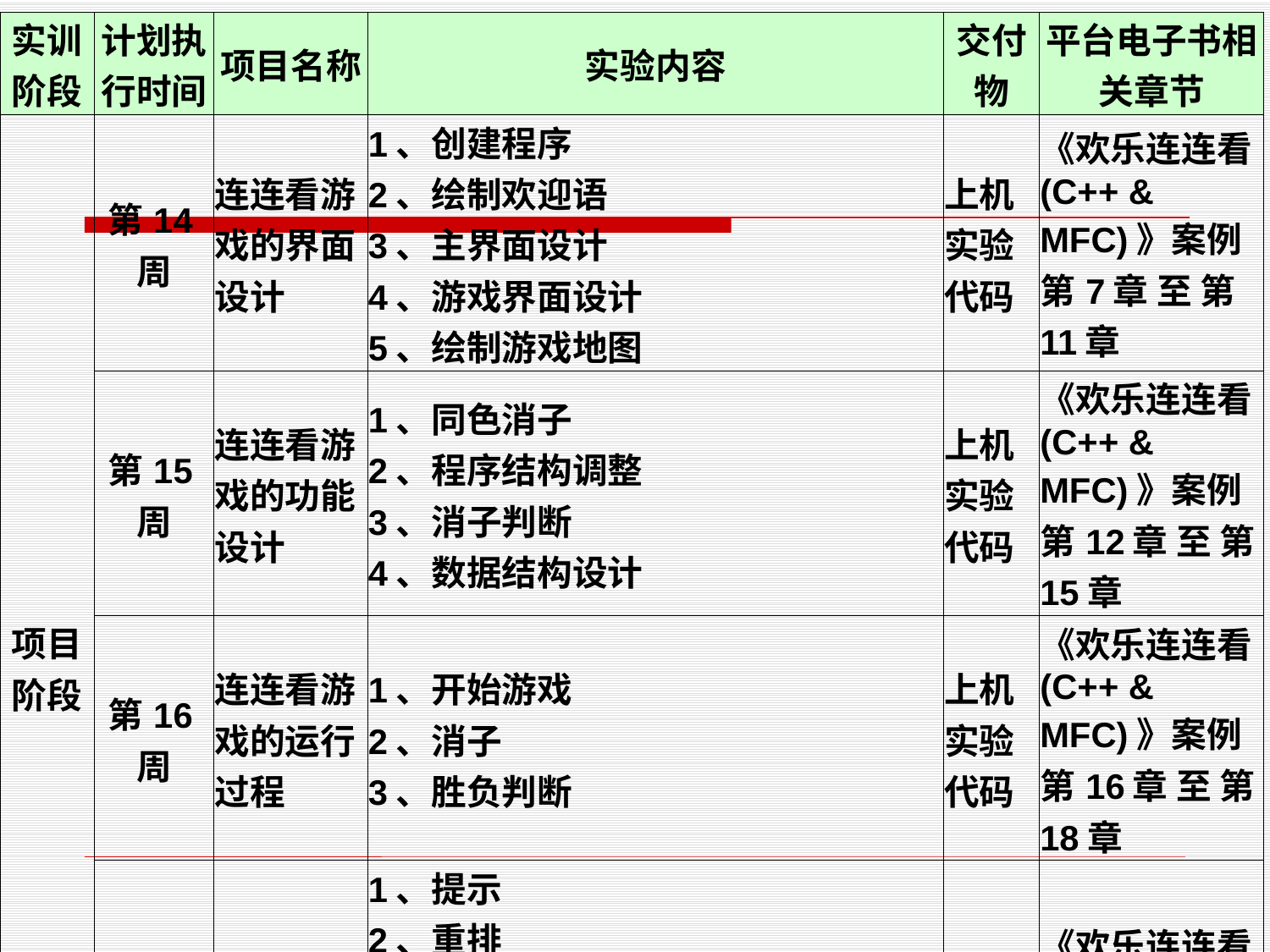

| 实训阶段 | 计划执行时间 | 项目名称 | 实验内容 | 交付物 | 平台电子书相关章节 |
| --- | --- | --- | --- | --- | --- |
| 项目阶段 | 第14周 | 连连看游戏的界面设计 | 1、创建程序 2、绘制欢迎语 3、主界面设计 4、游戏界面设计 5、绘制游戏地图 | 上机实验代码 | 《欢乐连连看(C++ & MFC)》案例 第7章 至 第11章 |
|  | 第15周 | 连连看游戏的功能设计 | 1、同色消子 2、程序结构调整 3、消子判断 4、数据结构设计 | 上机实验代码 | 《欢乐连连看(C++ & MFC)》案例 第12章 至 第15章 |
|  | 第16周 | 连连看游戏的运行过程 | 1、开始游戏 2、消子 3、胜负判断 | 上机实验代码 | 《欢乐连连看(C++ & MFC)》案例 第16章 至 第18章 |
|  | 第17周 | 连连看游戏的扩展功能 | 1、提示 2、重排 3、计时 4、帮助 5、休闲模式 6、排行榜 7、设计主题 | 上机实验代码 | 《欢乐连连看(C++ & MFC)》案例 第19章 至 第25章 |